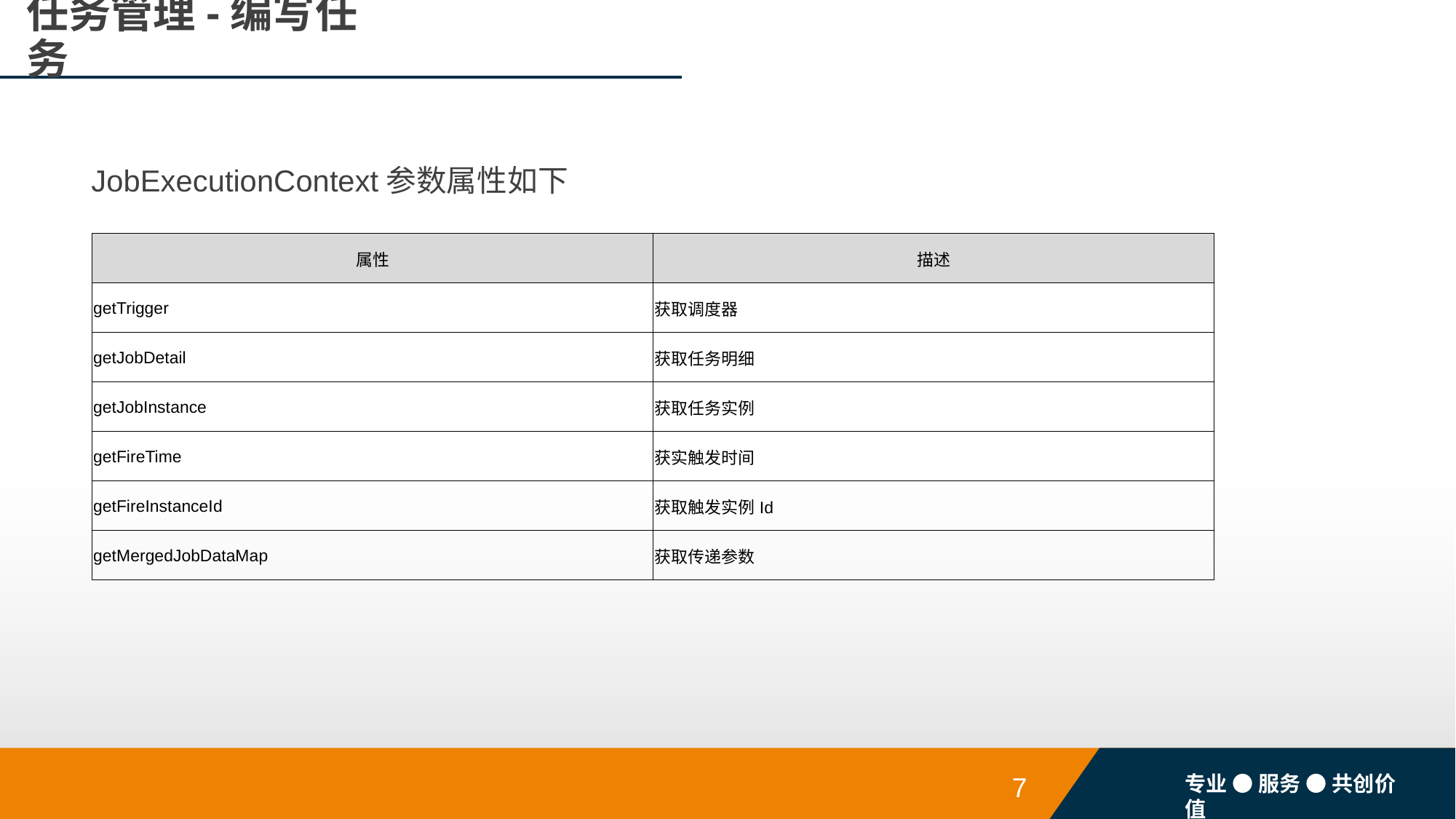

# 任务管理-编写任务
JobExecutionContext参数属性如下
| 属性 | 描述 |
| --- | --- |
| getTrigger | 获取调度器 |
| getJobDetail | 获取任务明细 |
| getJobInstance | 获取任务实例 |
| getFireTime | 获实触发时间 |
| getFireInstanceId | 获取触发实例Id |
| getMergedJobDataMap | 获取传递参数 |